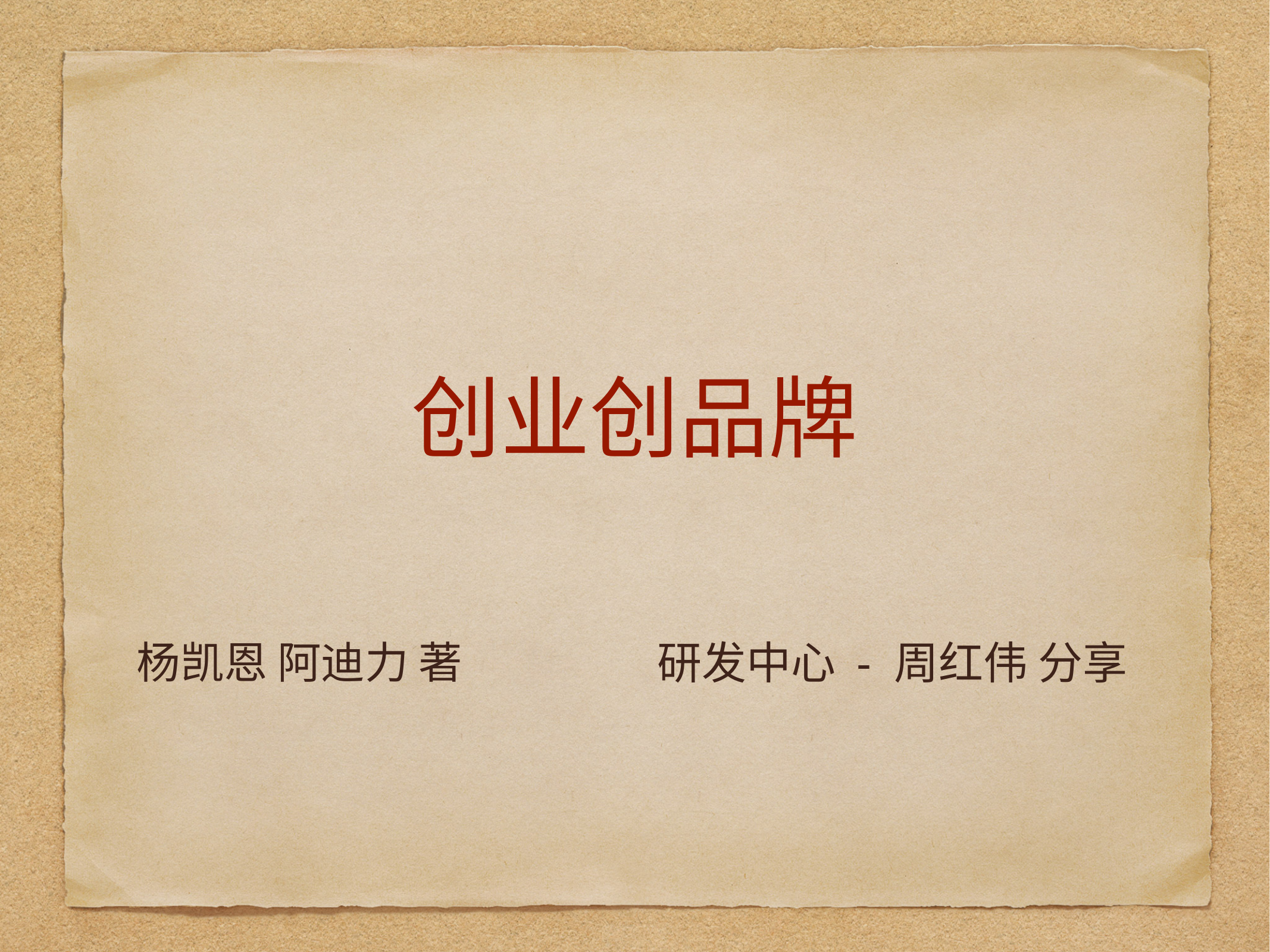

# 创业创品牌
杨凯恩 阿迪力 著
研发中心 - 周红伟 分享